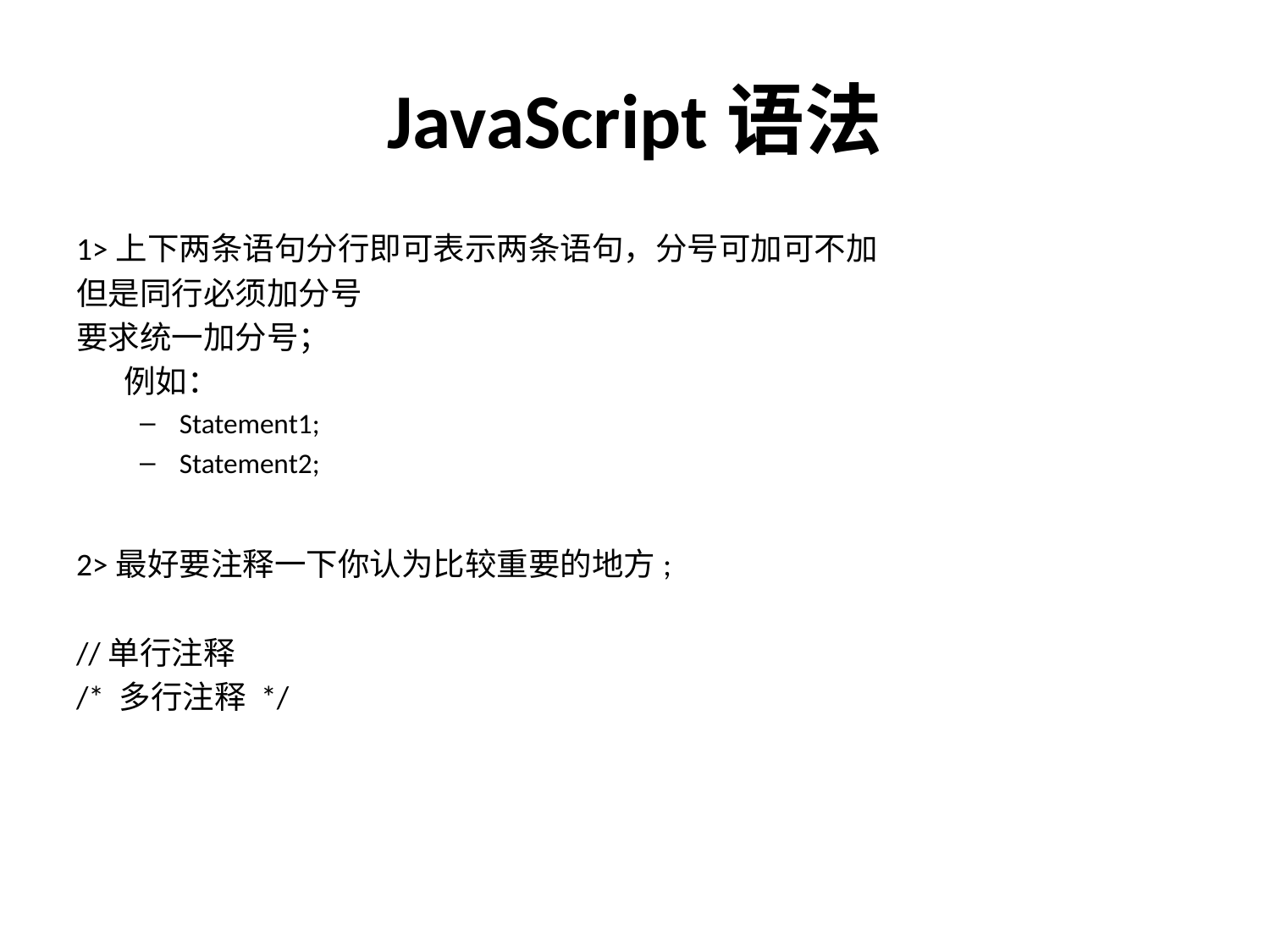

# JavaScript语法
1>上下两条语句分行即可表示两条语句，分号可加可不加
但是同行必须加分号
要求统一加分号；
	例如：
Statement1;
Statement2;

2>最好要注释一下你认为比较重要的地方;

//单行注释
/* 多行注释 */